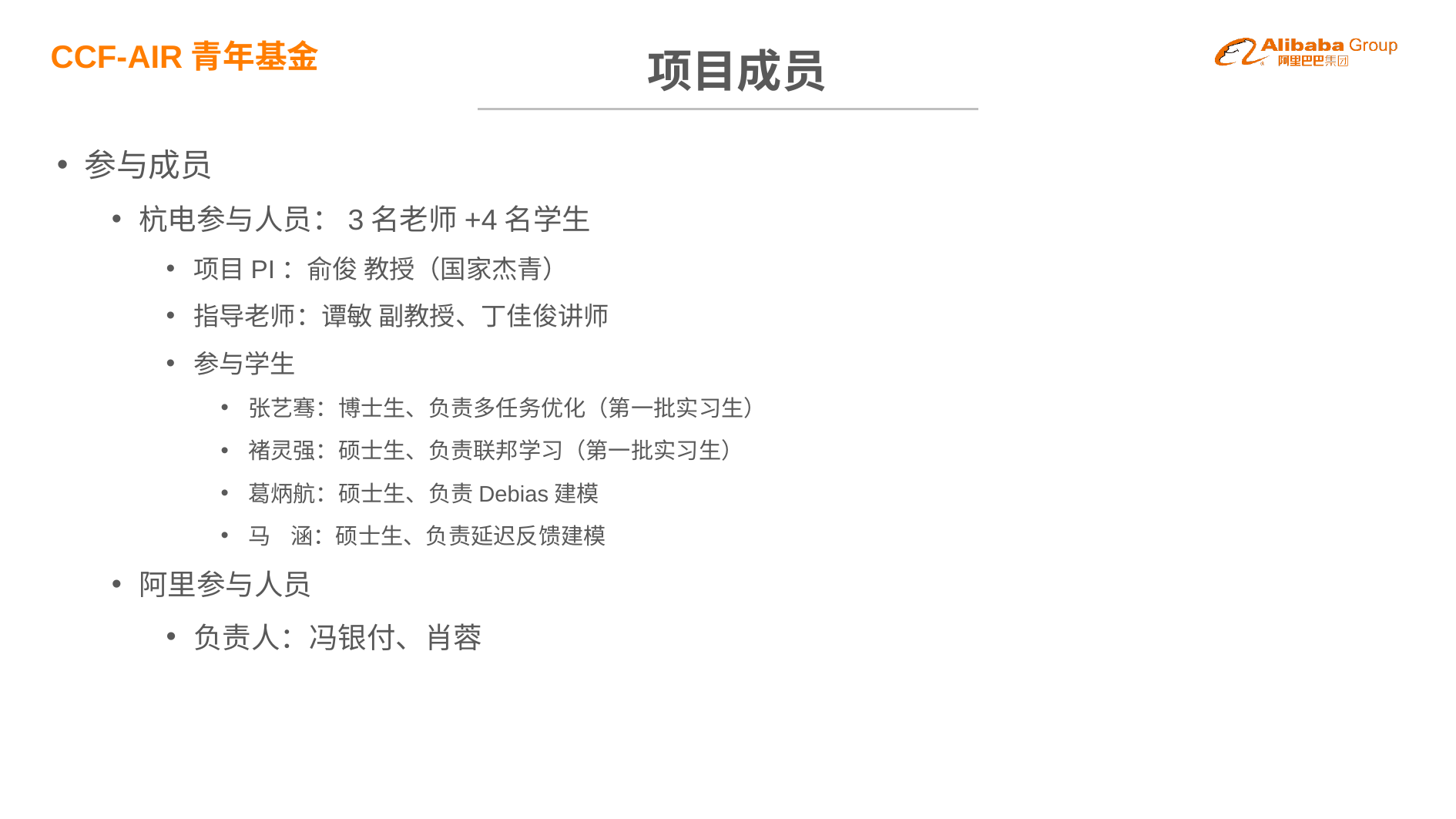

BBAAD9C20180234D78E509342D30B68042B9B2091AC58B80A1D98F3CB1E32B745B46B2386164DB0F22492E08C84624EC2D0921AAA1D0EBB11B5EC254370E25D524FE053D7C25E687A49429D76ED243B22E22E5817C4904A6A8CEB19A51160C68DC162490BEB
# 项目成员
参与成员
杭电参与人员：3名老师+4名学生
项目PI：俞俊 教授（国家杰青）
指导老师：谭敏 副教授、丁佳俊讲师
参与学生
张艺骞：博士生、负责多任务优化（第一批实习生）
褚灵强：硕士生、负责联邦学习（第一批实习生）
葛炳航：硕士生、负责Debias建模
马    涵：硕士生、负责延迟反馈建模
阿里参与人员
负责人：冯银付、肖蓉